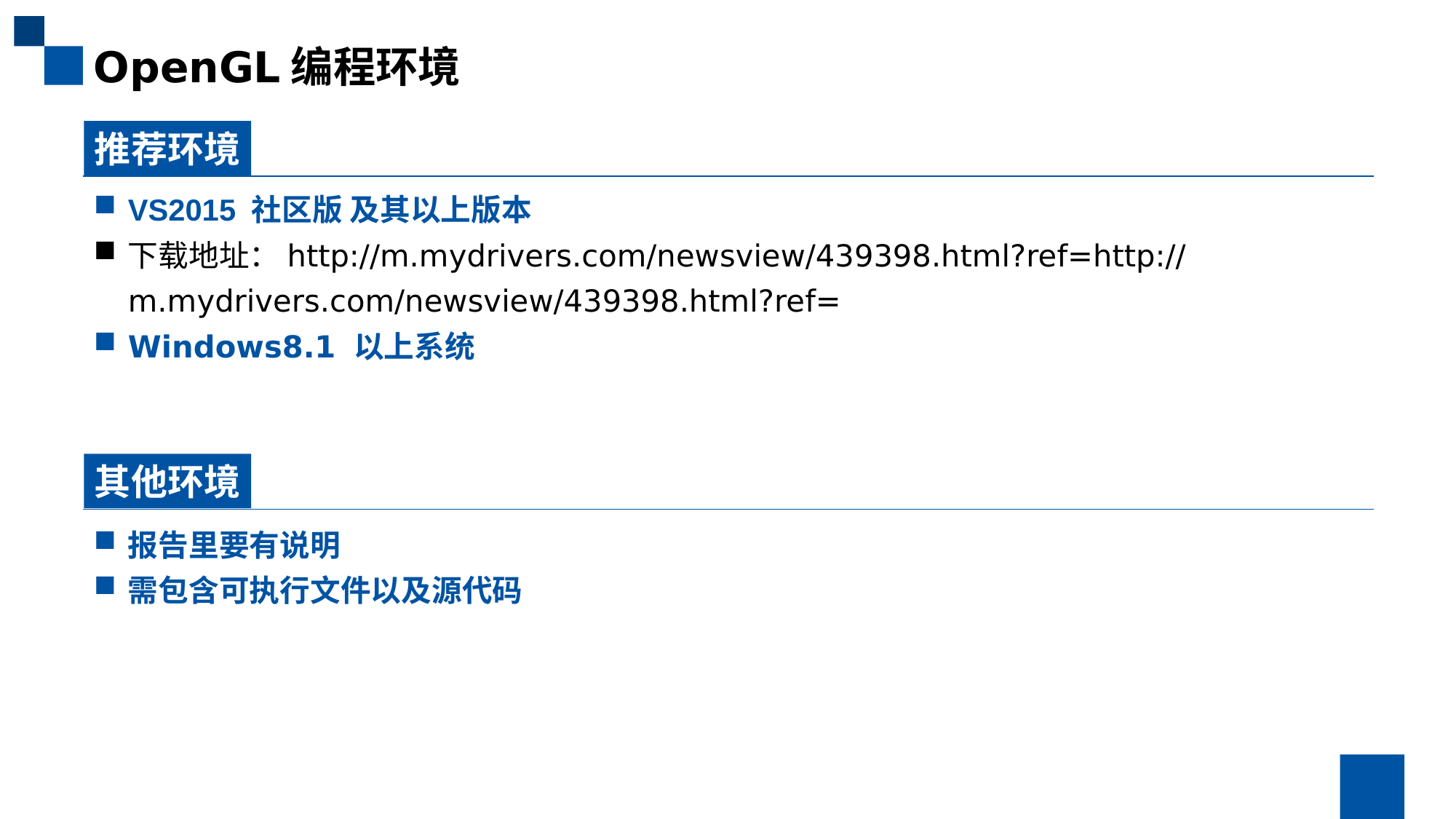

OpenGL编程环境
推荐环境
VS2015 社区版 及其以上版本
下载地址：http://m.mydrivers.com/newsview/439398.html?ref=http://m.mydrivers.com/newsview/439398.html?ref=
Windows8.1 以上系统
其他环境
报告里要有说明
需包含可执行文件以及源代码
5